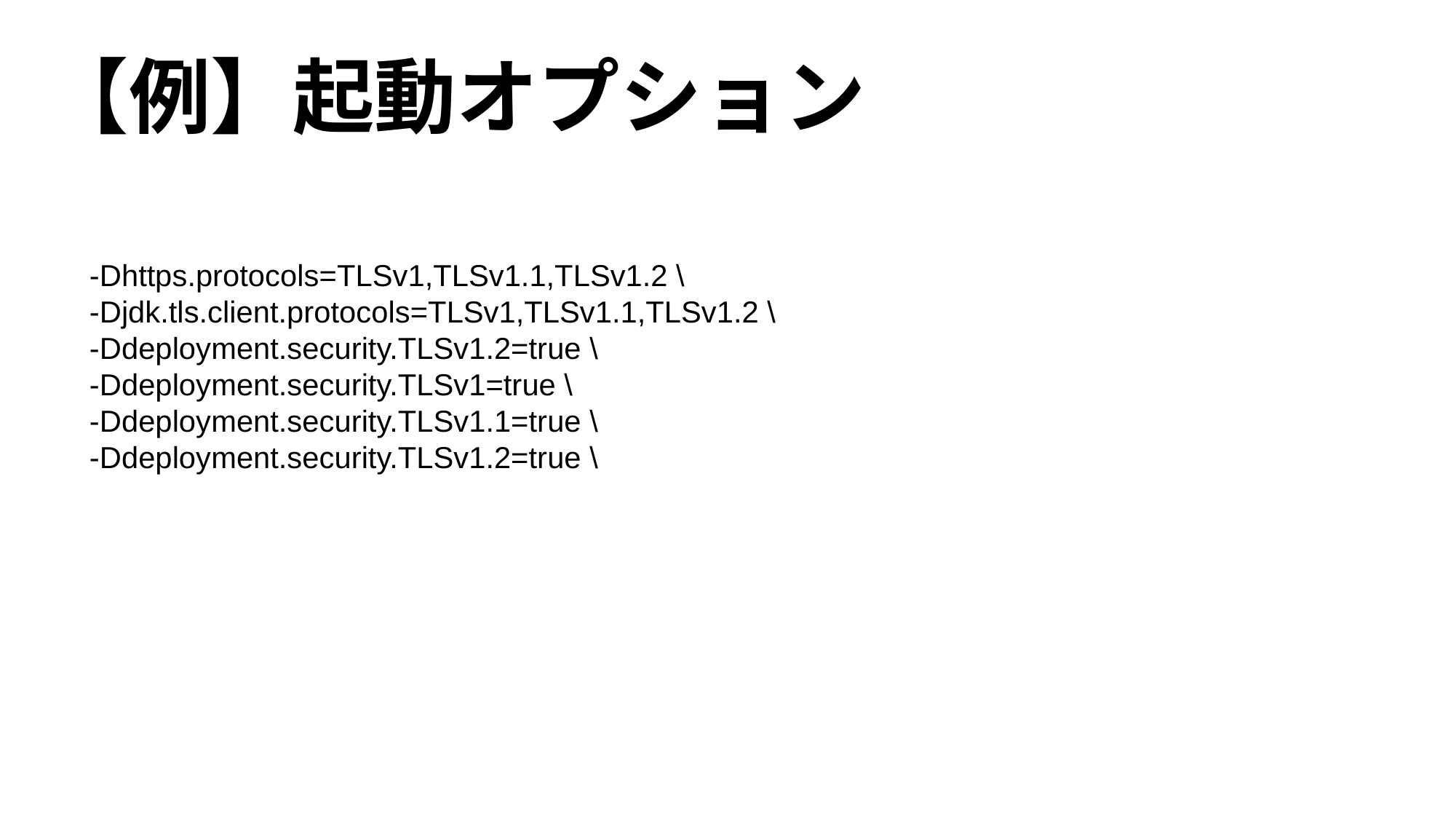

【例】起動オプション
-Dhttps.protocols=TLSv1,TLSv1.1,TLSv1.2 \
-Djdk.tls.client.protocols=TLSv1,TLSv1.1,TLSv1.2 \
-Ddeployment.security.TLSv1.2=true \
-Ddeployment.security.TLSv1=true \
-Ddeployment.security.TLSv1.1=true \
-Ddeployment.security.TLSv1.2=true \